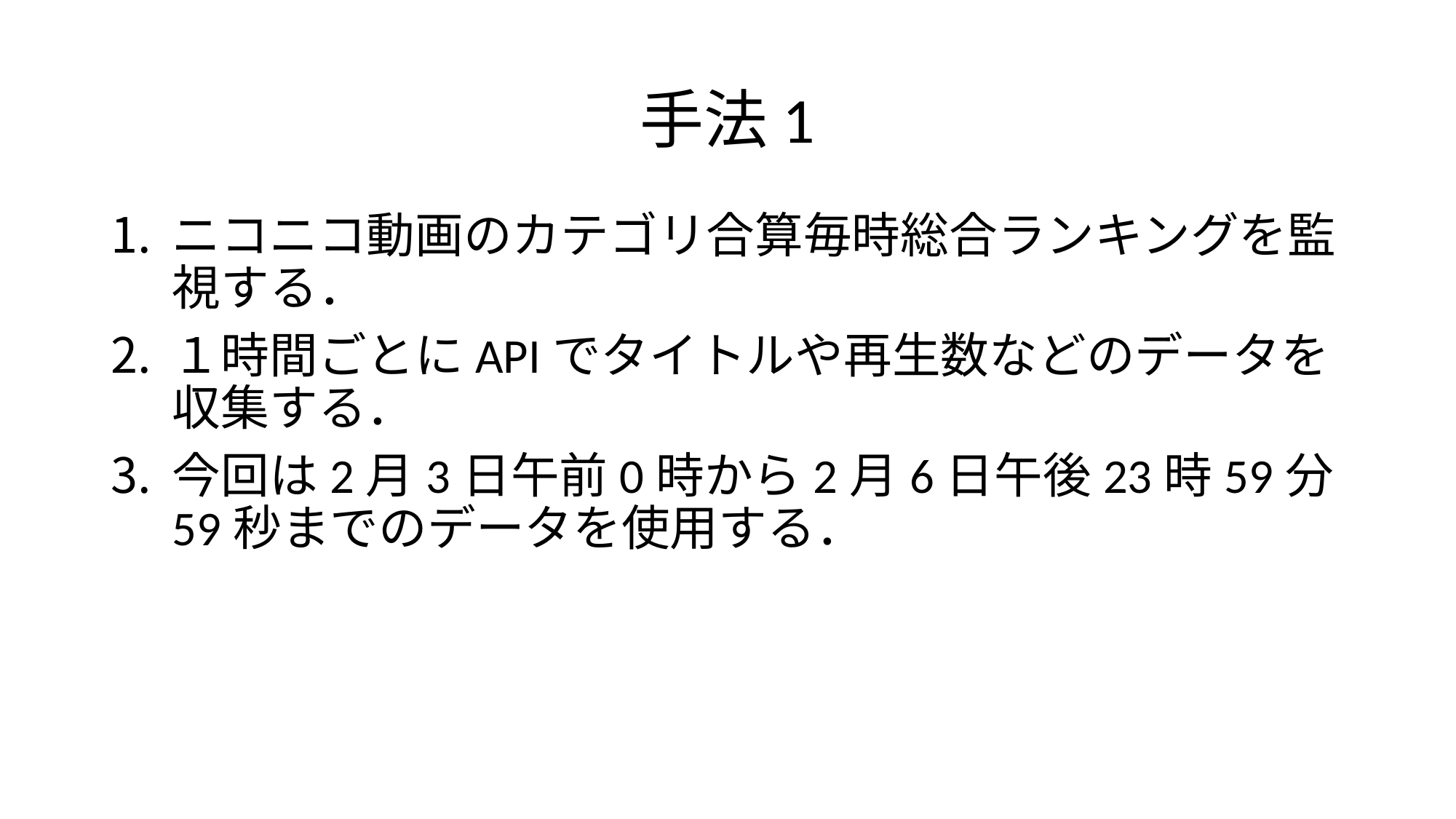

# 手法1
ニコニコ動画のカテゴリ合算毎時総合ランキングを監視する．
１時間ごとにAPIでタイトルや再生数などのデータを収集する．
今回は2月3日午前0時から2月6日午後23時59分59秒までのデータを使用する．